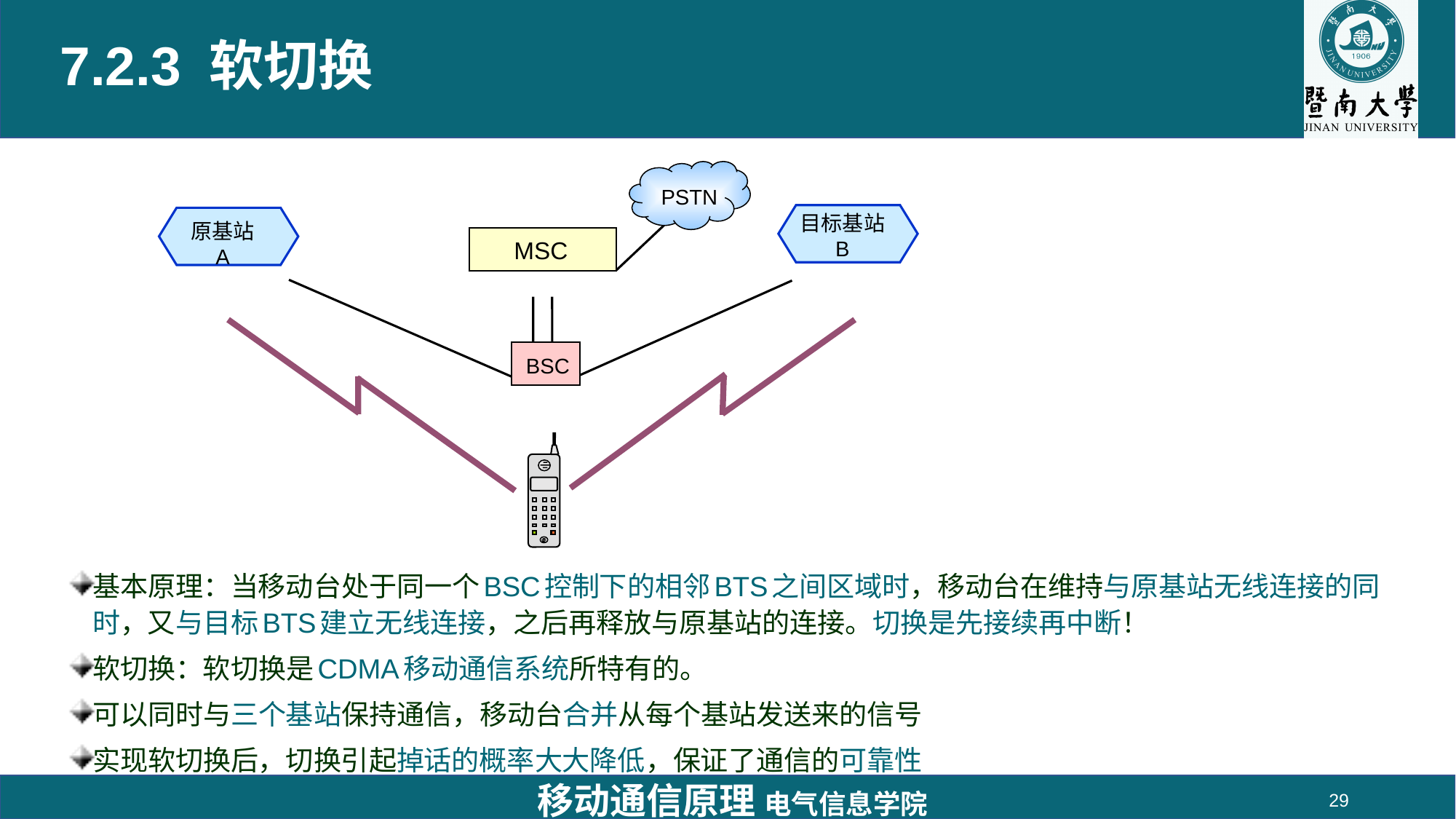

# 7.2.3 软切换

PSTN
目标基站
B

原基站
A

MSC

BSC

基本原理：当移动台处于同一个BSC控制下的相邻BTS之间区域时，移动台在维持与原基站无线连接的同时，又与目标BTS建立无线连接，之后再释放与原基站的连接。切换是先接续再中断！
软切换：软切换是CDMA移动通信系统所特有的。
可以同时与三个基站保持通信，移动台合并从每个基站发送来的信号
实现软切换后，切换引起掉话的概率大大降低，保证了通信的可靠性
移动通信原理 电气信息学院
29